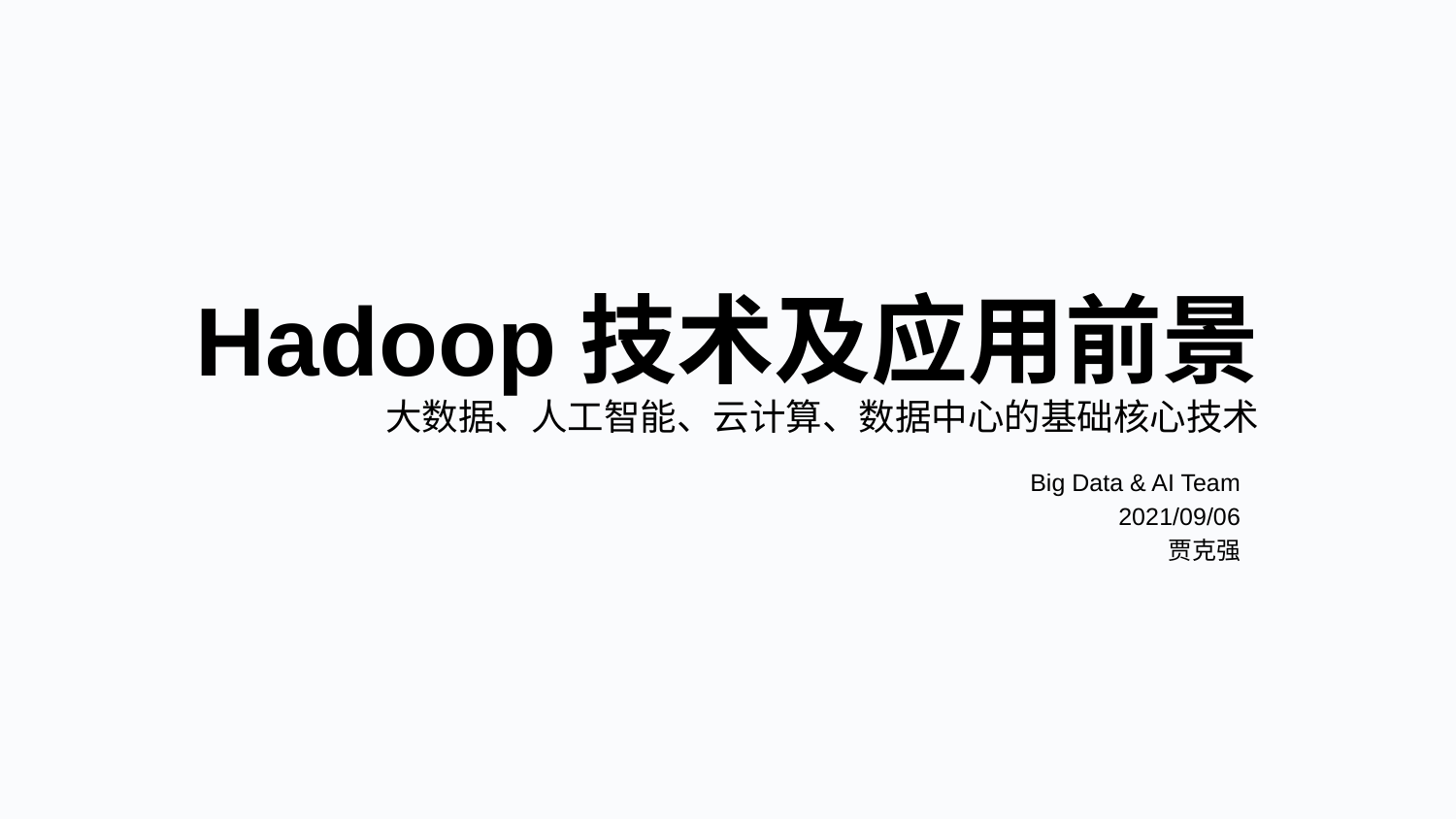

Hadoop技术及应用前景
大数据、人工智能、云计算、数据中心的基础核心技术
Big Data & AI Team
2021/09/06
贾克强